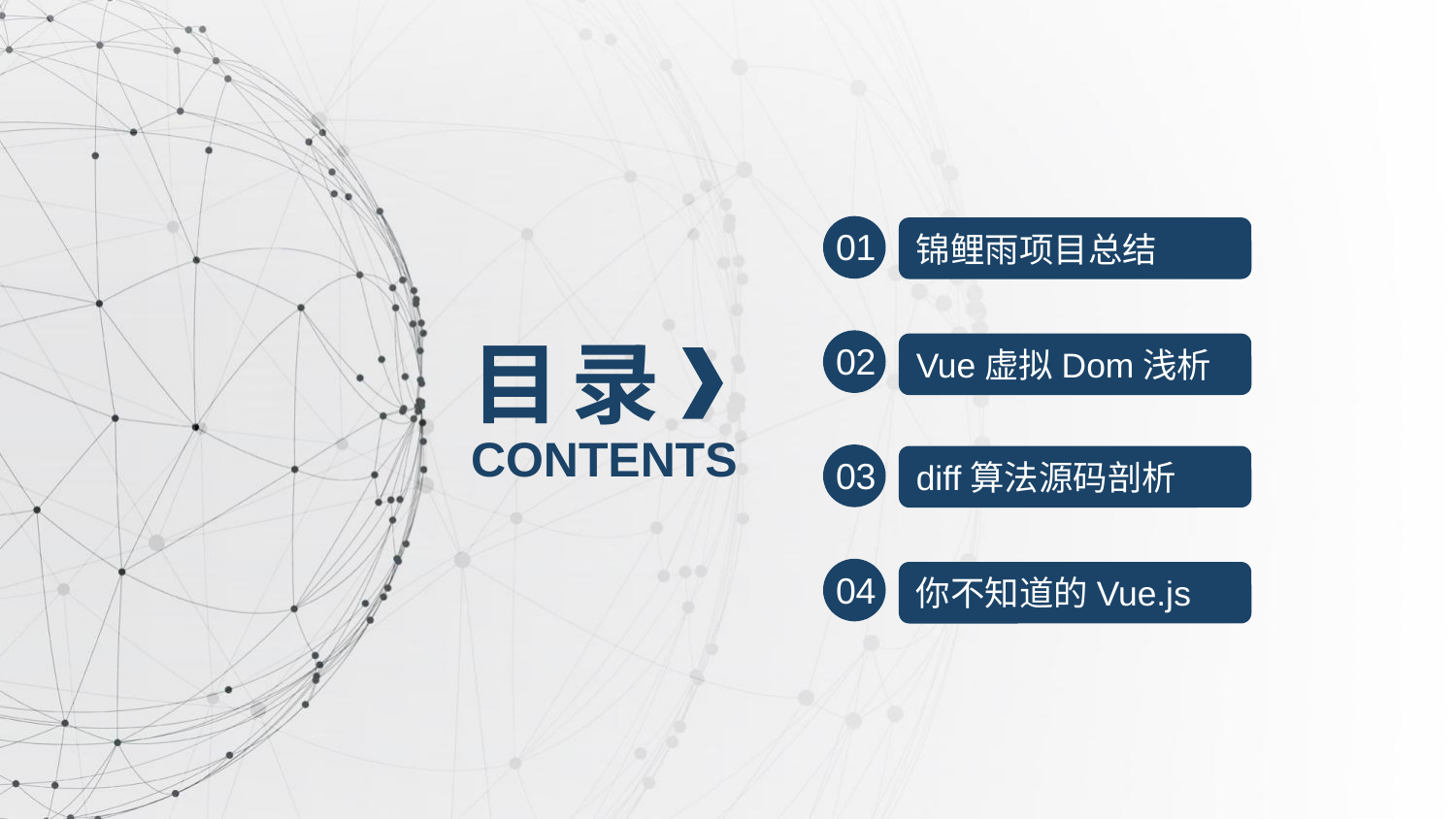

01
锦鲤雨项目总结
目 录

02
Vue虚拟Dom浅析

CONTENTS

03
diff算法源码剖析

04
你不知道的Vue.js